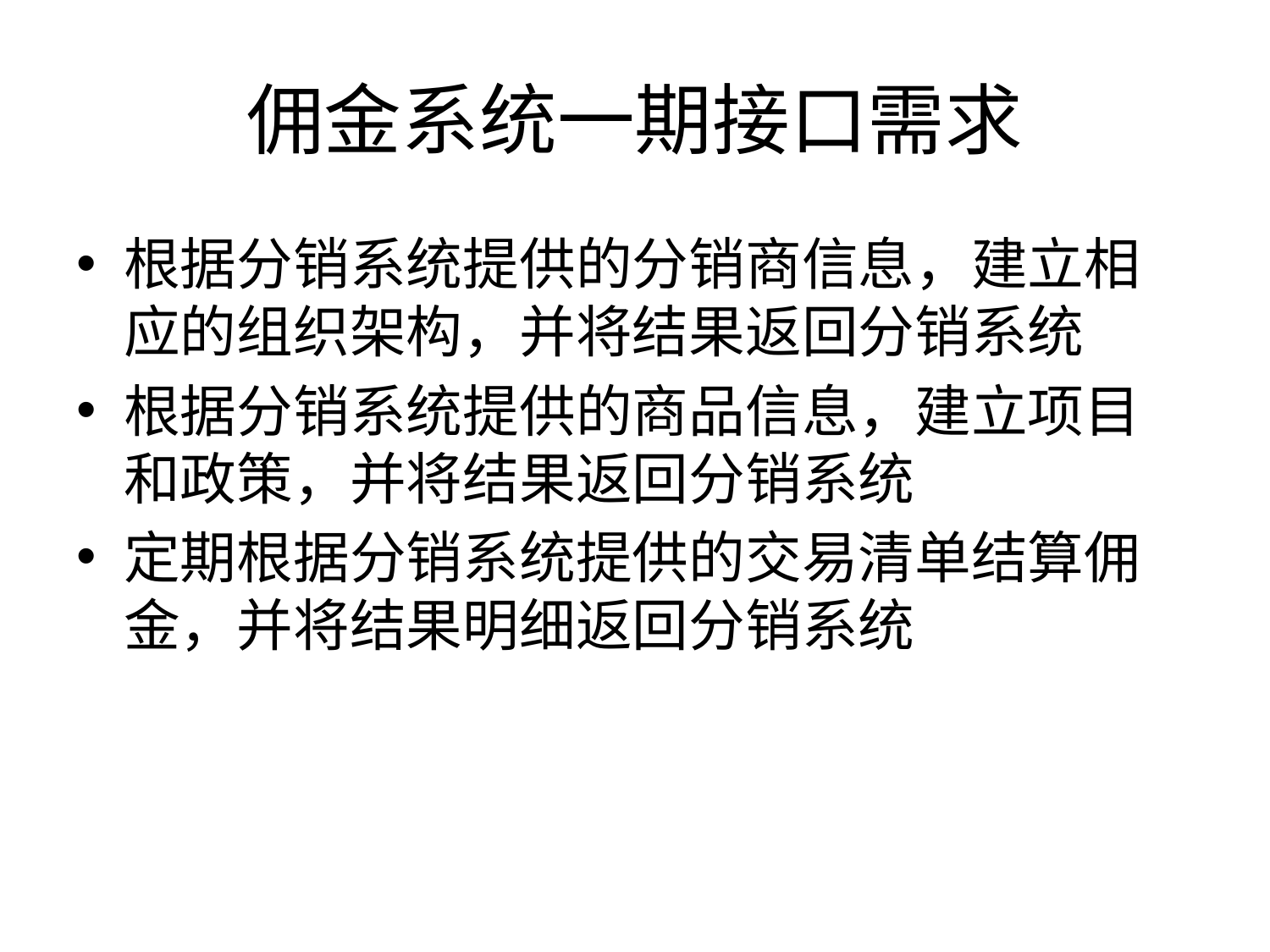

# 佣金系统一期接口需求
根据分销系统提供的分销商信息，建立相应的组织架构，并将结果返回分销系统
根据分销系统提供的商品信息，建立项目和政策，并将结果返回分销系统
定期根据分销系统提供的交易清单结算佣金，并将结果明细返回分销系统